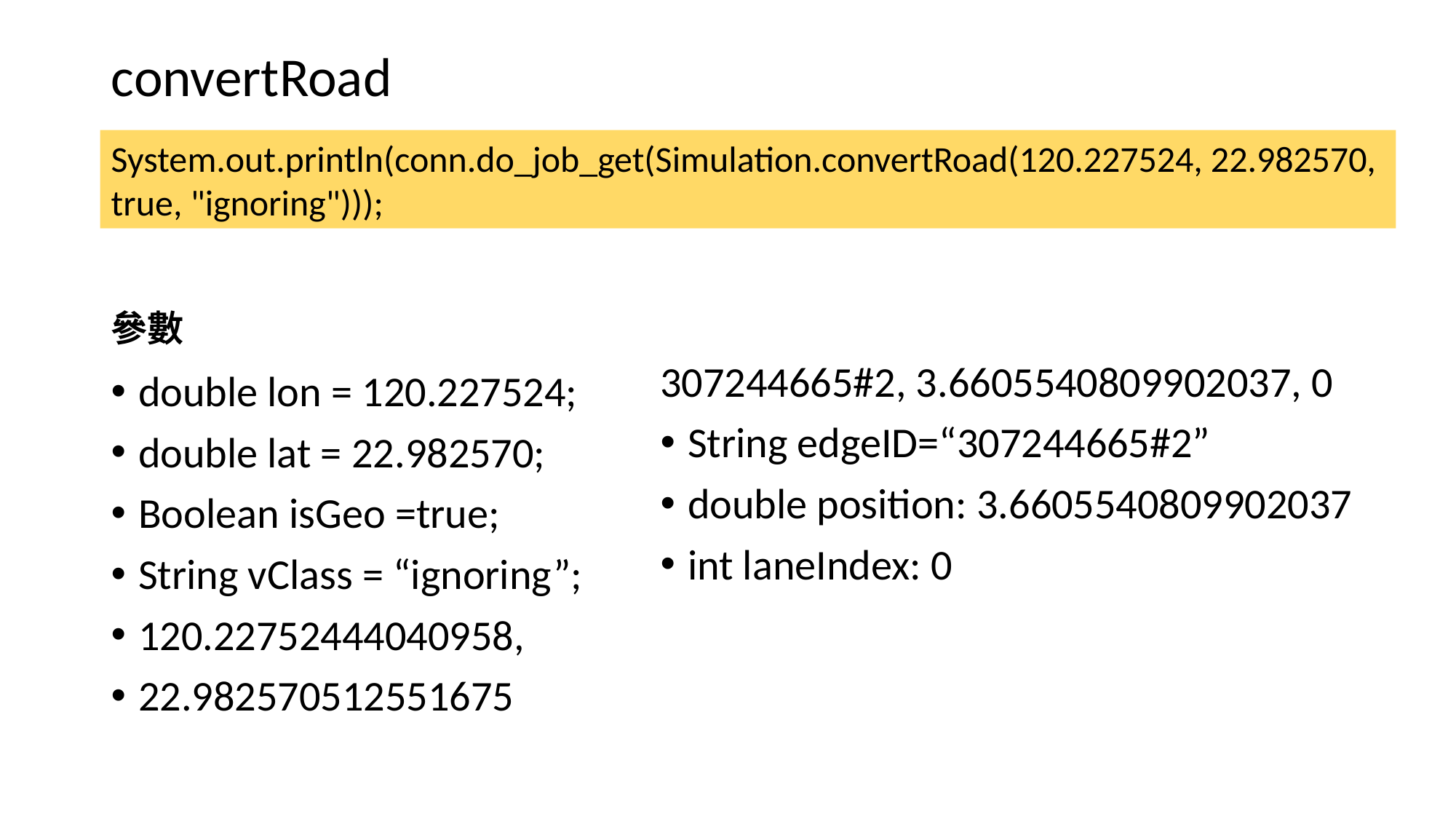

# convertRoad
System.out.println(conn.do_job_get(Simulation.convertRoad(120.227524, 22.982570, true, "ignoring")));
參數
307244665#2, 3.6605540809902037, 0
String edgeID=“307244665#2”
double position: 3.6605540809902037
int laneIndex: 0
double lon = 120.227524;
double lat = 22.982570;
Boolean isGeo =true;
String vClass = “ignoring”;
120.22752444040958,
22.982570512551675